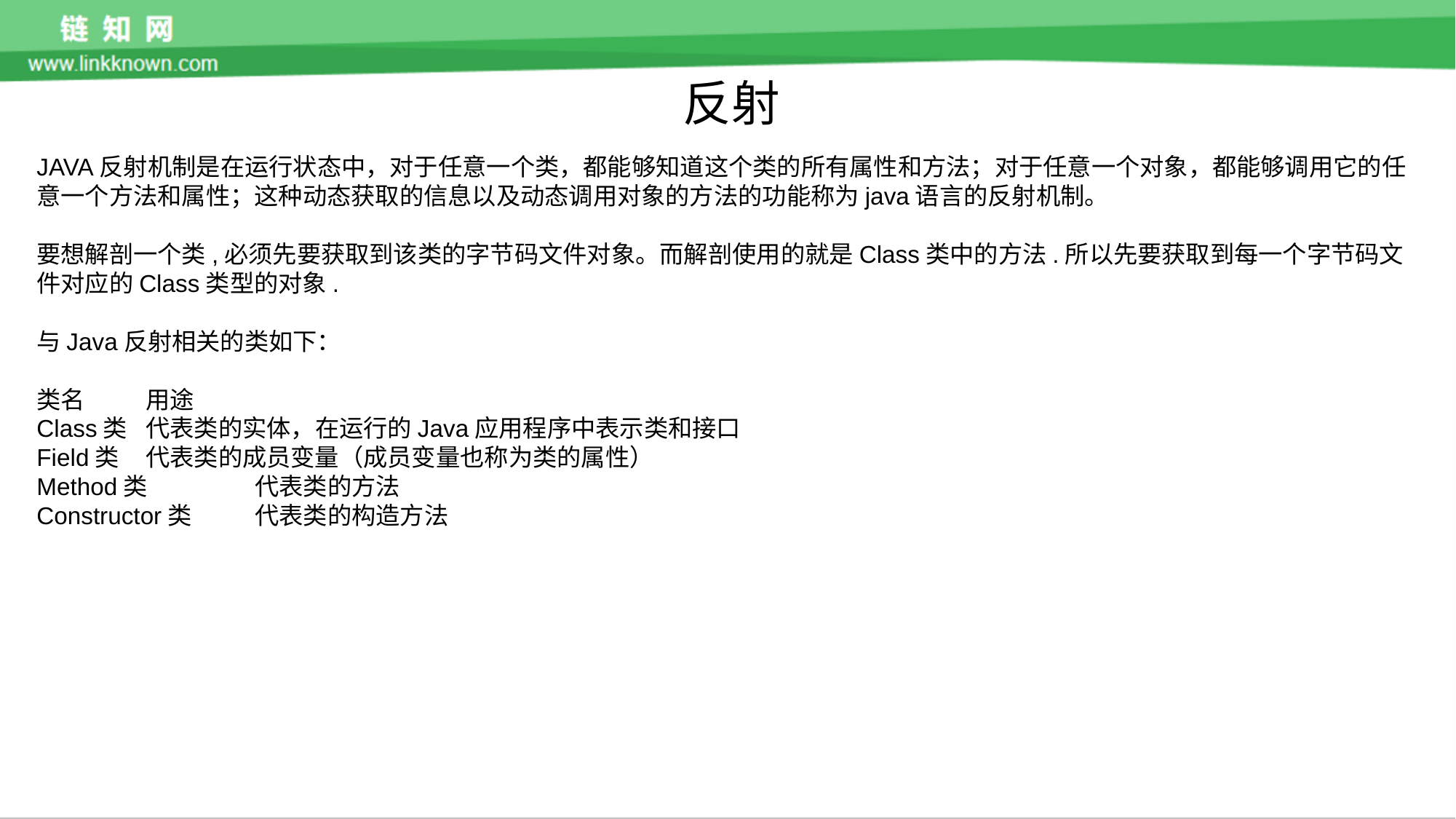

反射
JAVA反射机制是在运行状态中，对于任意一个类，都能够知道这个类的所有属性和方法；对于任意一个对象，都能够调用它的任意一个方法和属性；这种动态获取的信息以及动态调用对象的方法的功能称为java语言的反射机制。

要想解剖一个类,必须先要获取到该类的字节码文件对象。而解剖使用的就是Class类中的方法.所以先要获取到每一个字节码文件对应的Class类型的对象.

与Java反射相关的类如下：

类名	用途
Class类	代表类的实体，在运行的Java应用程序中表示类和接口
Field类	代表类的成员变量（成员变量也称为类的属性）
Method类	代表类的方法
Constructor类	代表类的构造方法